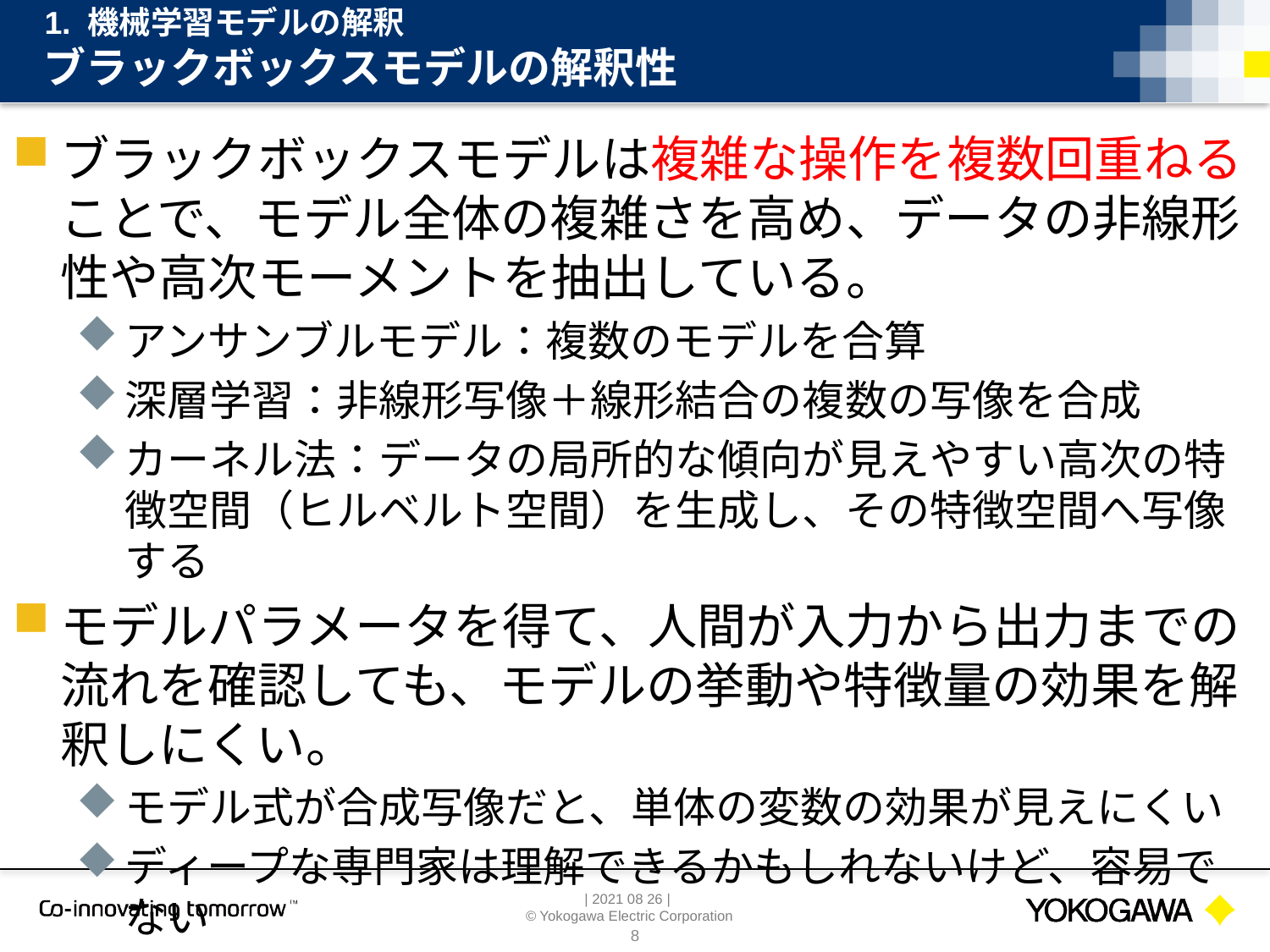

1. 機械学習モデルの解釈
# ブラックボックスモデルの解釈性
ブラックボックスモデルは複雑な操作を複数回重ねることで、モデル全体の複雑さを高め、データの非線形性や高次モーメントを抽出している。
アンサンブルモデル：複数のモデルを合算
深層学習：非線形写像＋線形結合の複数の写像を合成
カーネル法：データの局所的な傾向が見えやすい高次の特徴空間（ヒルベルト空間）を生成し、その特徴空間へ写像する
モデルパラメータを得て、人間が入力から出力までの流れを確認しても、モデルの挙動や特徴量の効果を解釈しにくい。
モデル式が合成写像だと、単体の変数の効果が見えにくい
ディープな専門家は理解できるかもしれないけど、容易でない
8